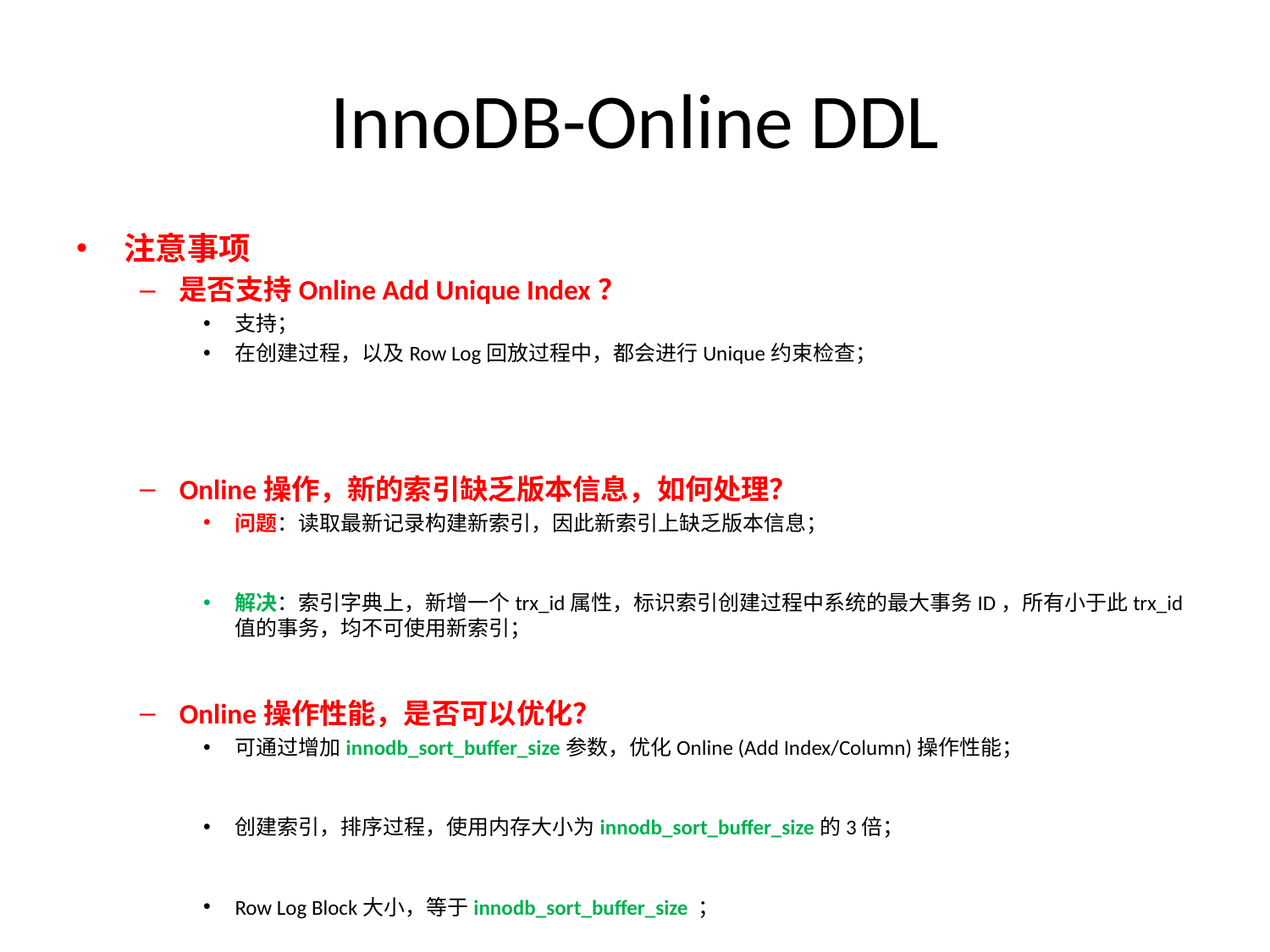

# InnoDB-Online DDL
注意事项
是否支持Online Add Unique Index？
支持；
在创建过程，以及Row Log回放过程中，都会进行Unique约束检查；

Online操作，新的索引缺乏版本信息，如何处理？
问题：读取最新记录构建新索引，因此新索引上缺乏版本信息；

解决：索引字典上，新增一个trx_id属性，标识索引创建过程中系统的最大事务ID，所有小于此trx_id值的事务，均不可使用新索引；

Online操作性能，是否可以优化？
可通过增加innodb_sort_buffer_size参数，优化Online (Add Index/Column)操作性能；

创建索引，排序过程，使用内存大小为innodb_sort_buffer_size的3倍；

Row Log Block大小，等于innodb_sort_buffer_size ；